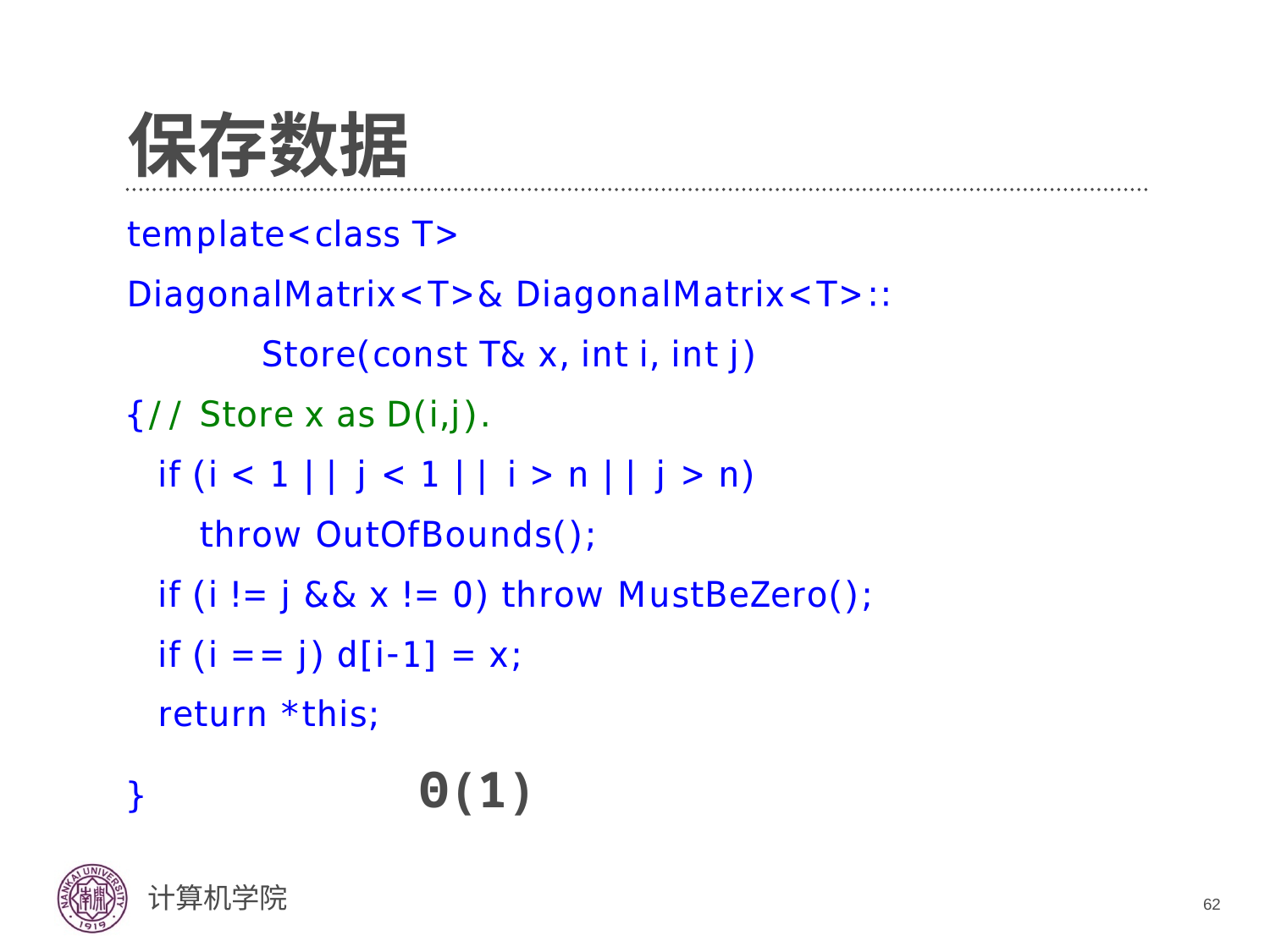

# 保存数据
template<class T>
DiagonalMatrix<T>& DiagonalMatrix<T>::
             Store(const T& x, int i, int j)
{// Store x as D(i,j).
   if (i < 1 || j < 1 || i > n || j > n)
       throw OutOfBounds();
   if (i != j && x != 0) throw MustBeZero();
   if (i == j) d[i-1] = x;
   return *this;
}                          Θ(1)
62